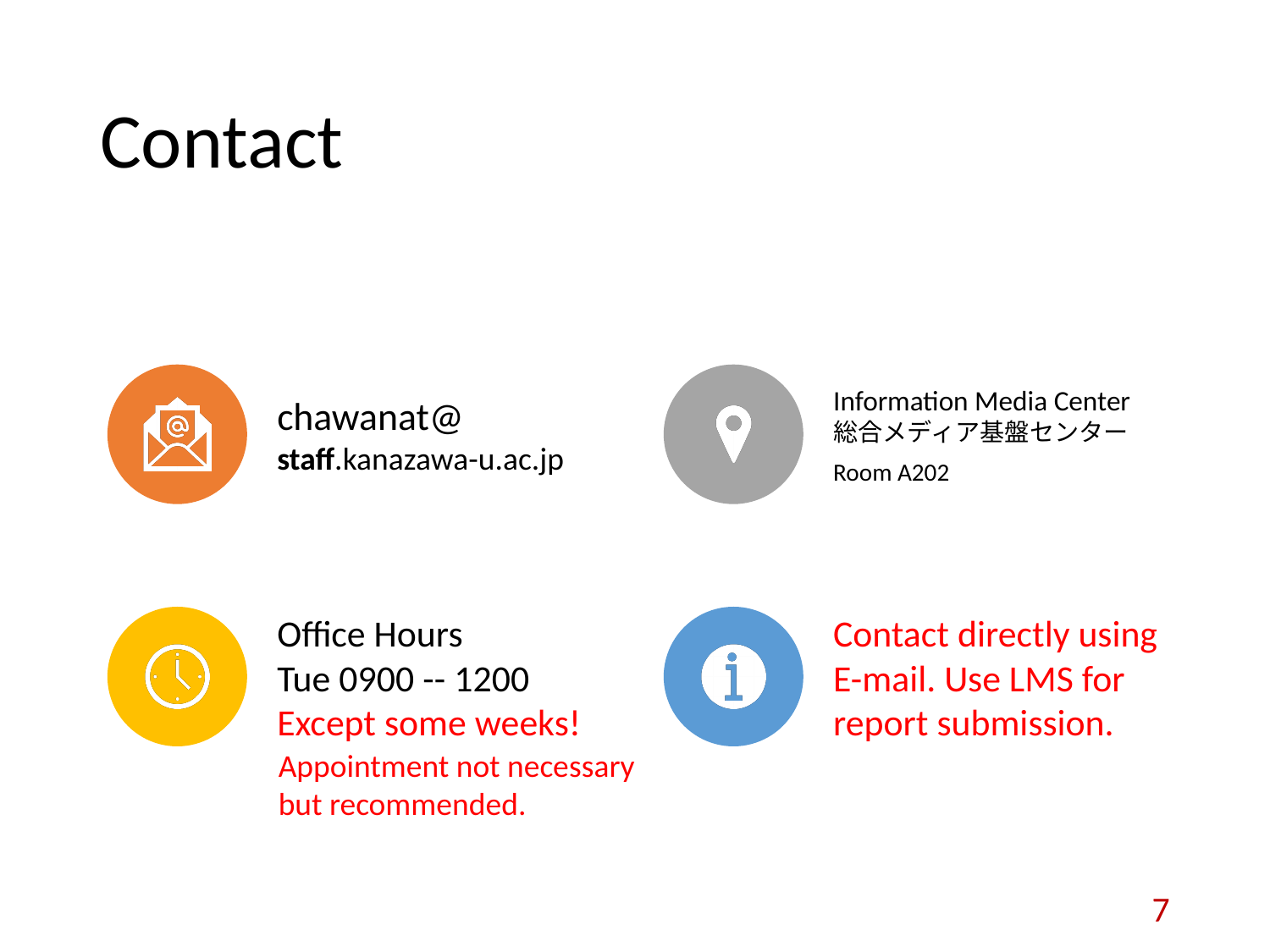

# Contact
chawanat@
staff.kanazawa-u.ac.jp
Information Media Center
総合メディア基盤センター
Room A202
Office Hours
Tue 0900 -- 1200
Except some weeks!
Contact directly using E-mail. Use LMS for report submission.
Appointment not necessary but recommended.
7